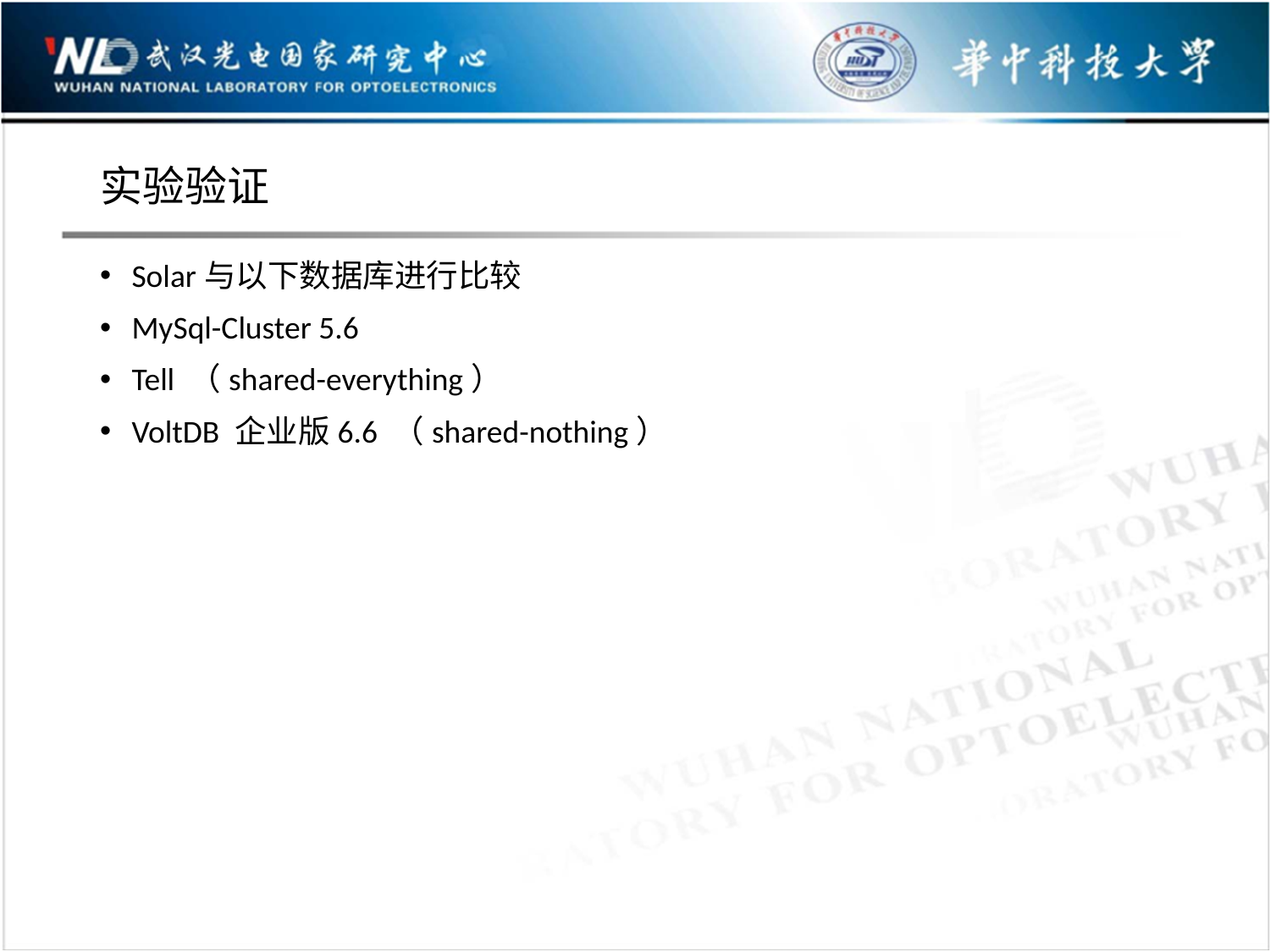

# 实验验证
Solar与以下数据库进行比较
MySql-Cluster 5.6
Tell （shared-everything）
VoltDB 企业版6.6 （shared-nothing）